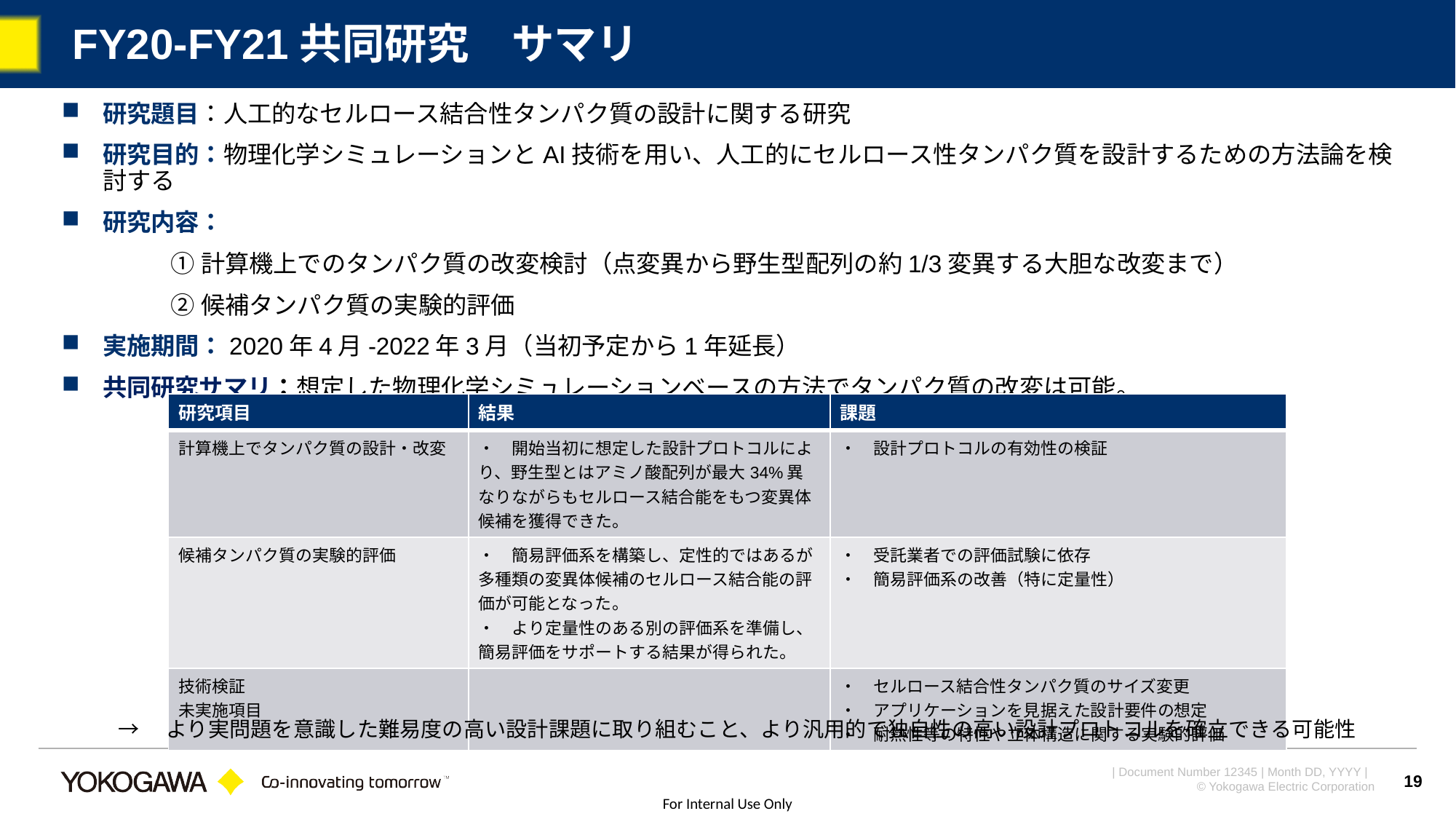

# FY20-FY21共同研究　サマリ
研究題目：人工的なセルロース結合性タンパク質の設計に関する研究
研究目的：物理化学シミュレーションとAI技術を用い、人工的にセルロース性タンパク質を設計するための方法論を検討する
研究内容：
	①計算機上でのタンパク質の改変検討（点変異から野生型配列の約1/3変異する大胆な改変まで）
	②候補タンパク質の実験的評価
実施期間：2020年4月-2022年3月（当初予定から1年延長）
共同研究サマリ：想定した物理化学シミュレーションベースの方法でタンパク質の改変は可能。

| 研究項目 | 結果 | 課題 |
| --- | --- | --- |
| 計算機上でタンパク質の設計・改変 | ・　開始当初に想定した設計プロトコルにより、野生型とはアミノ酸配列が最大34%異なりながらもセルロース結合能をもつ変異体候補を獲得できた。 | ・　設計プロトコルの有効性の検証 |
| 候補タンパク質の実験的評価 | ・　簡易評価系を構築し、定性的ではあるが多種類の変異体候補のセルロース結合能の評価が可能となった。 ・　より定量性のある別の評価系を準備し、簡易評価をサポートする結果が得られた。 | ・　受託業者での評価試験に依存 ・　簡易評価系の改善（特に定量性） |
| 技術検証 未実施項目 |  | ・　セルロース結合性タンパク質のサイズ変更 ・　アプリケーションを見据えた設計要件の想定 ・　耐熱性等の特性や立体構造に関する実験的評価 |
→　より実問題を意識した難易度の高い設計課題に取り組むこと、より汎用的で独自性の高い設計プロトコルを確立できる可能性
19